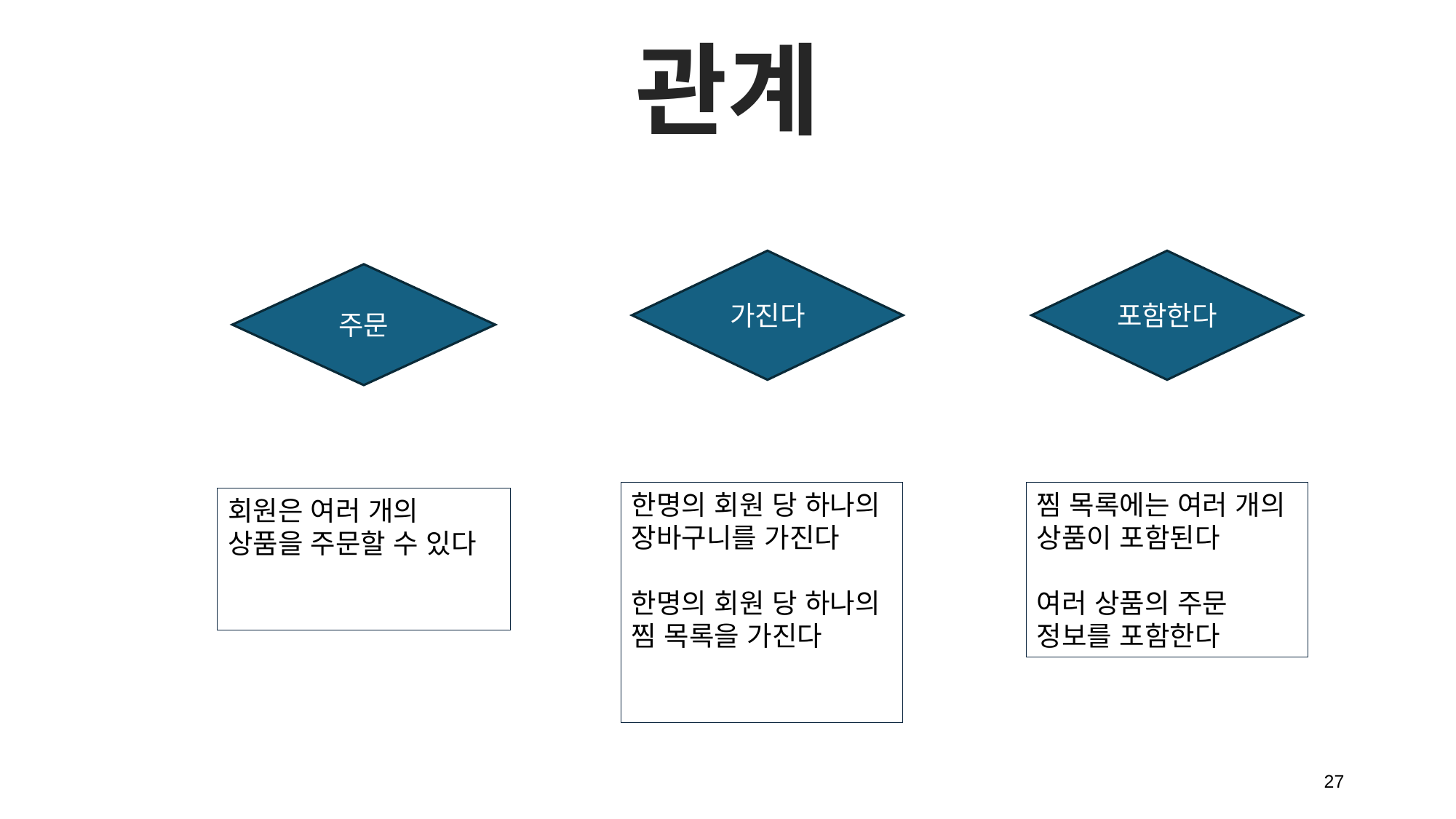

관계
가진다
포함한다
주문
한명의 회원 당 하나의 장바구니를 가진다

한명의 회원 당 하나의 찜 목록을 가진다

찜 목록에는 여러 개의 상품이 포함된다

여러 상품의 주문 정보를 포함한다
회원은 여러 개의 상품을 주문할 수 있다

27